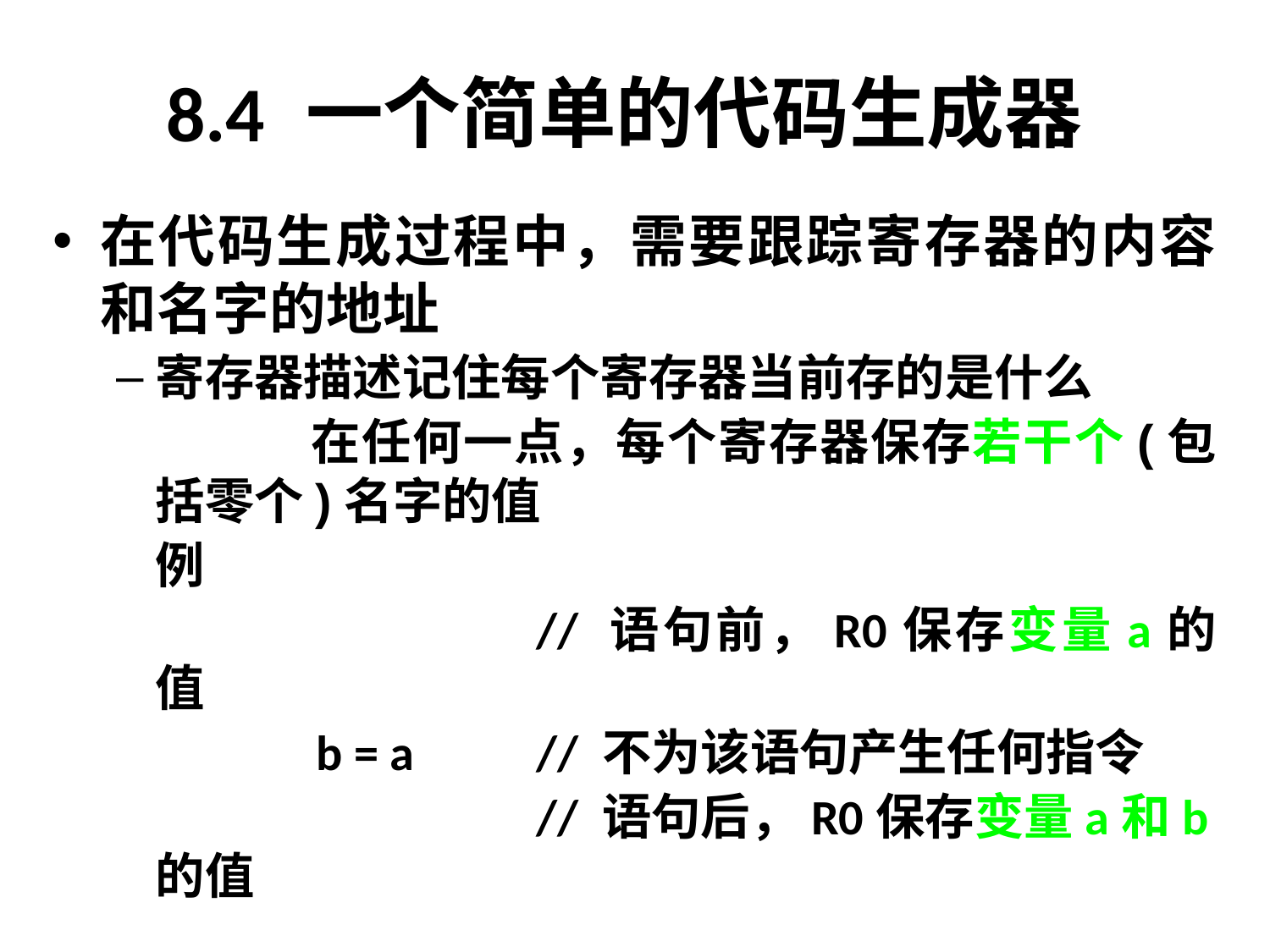

# 8.4 一个简单的代码生成器
在代码生成过程中，需要跟踪寄存器的内容和名字的地址
寄存器描述记住每个寄存器当前存的是什么
		 在任何一点，每个寄存器保存若干个(包括零个)名字的值
	例
				// 语句前，R0保存变量a的值
		   b = a	// 不为该语句产生任何指令
				// 语句后，R0保存变量a和b的值